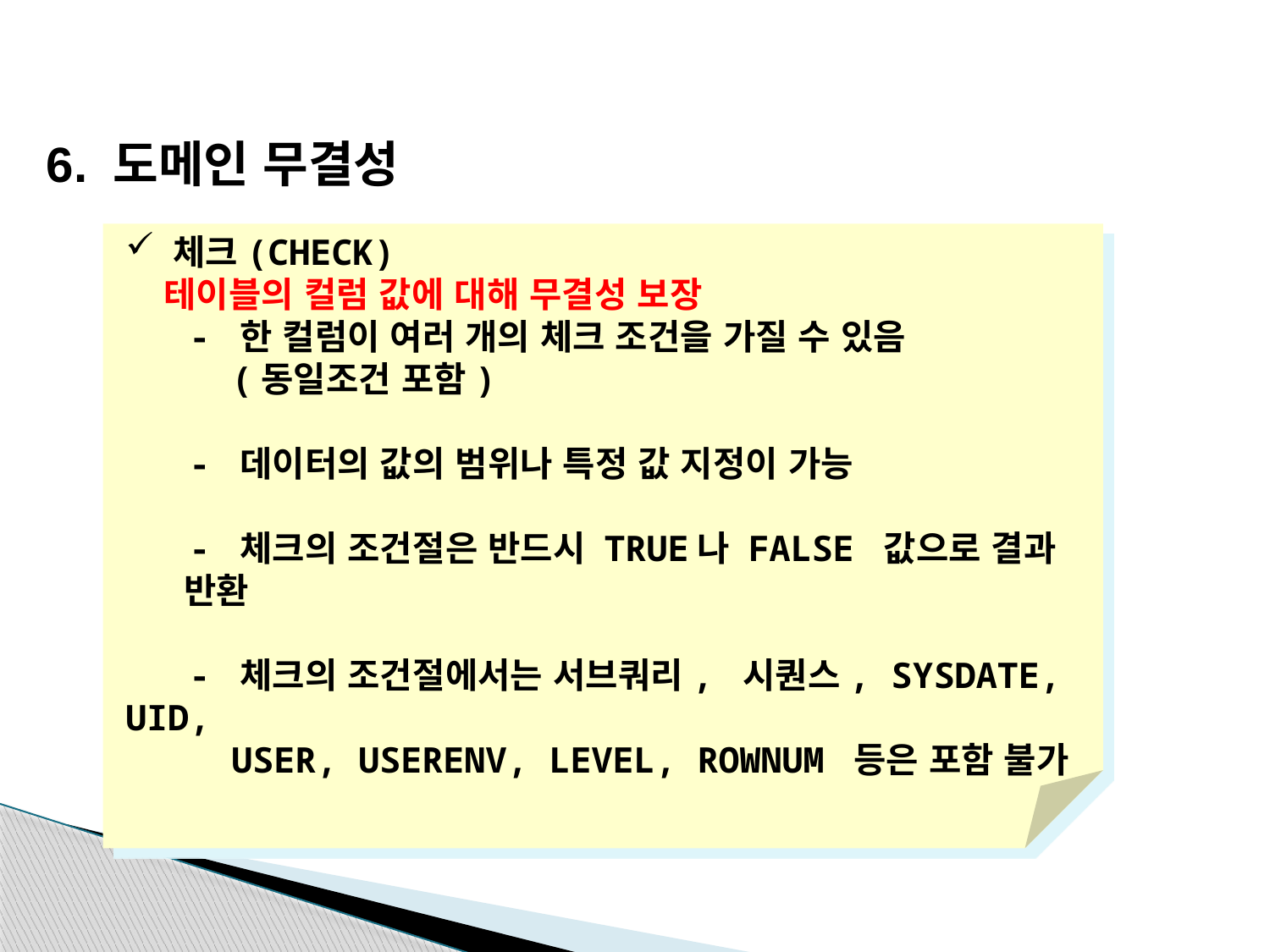

6. 도메인 무결성
체크(CHECK)
   테이블의 컬럼 값에 대해 무결성 보장
   - 한 컬럼이 여러 개의 체크 조건을 가질 수 있음
     (동일조건 포함)

   - 데이터의 값의 범위나 특정 값 지정이 가능

   - 체크의 조건절은 반드시 TRUE나 FALSE 값으로 결과
     반환

   - 체크의 조건절에서는 서브쿼리, 시퀀스, SYSDATE, UID,
     USER, USERENV, LEVEL, ROWNUM 등은 포함 불가